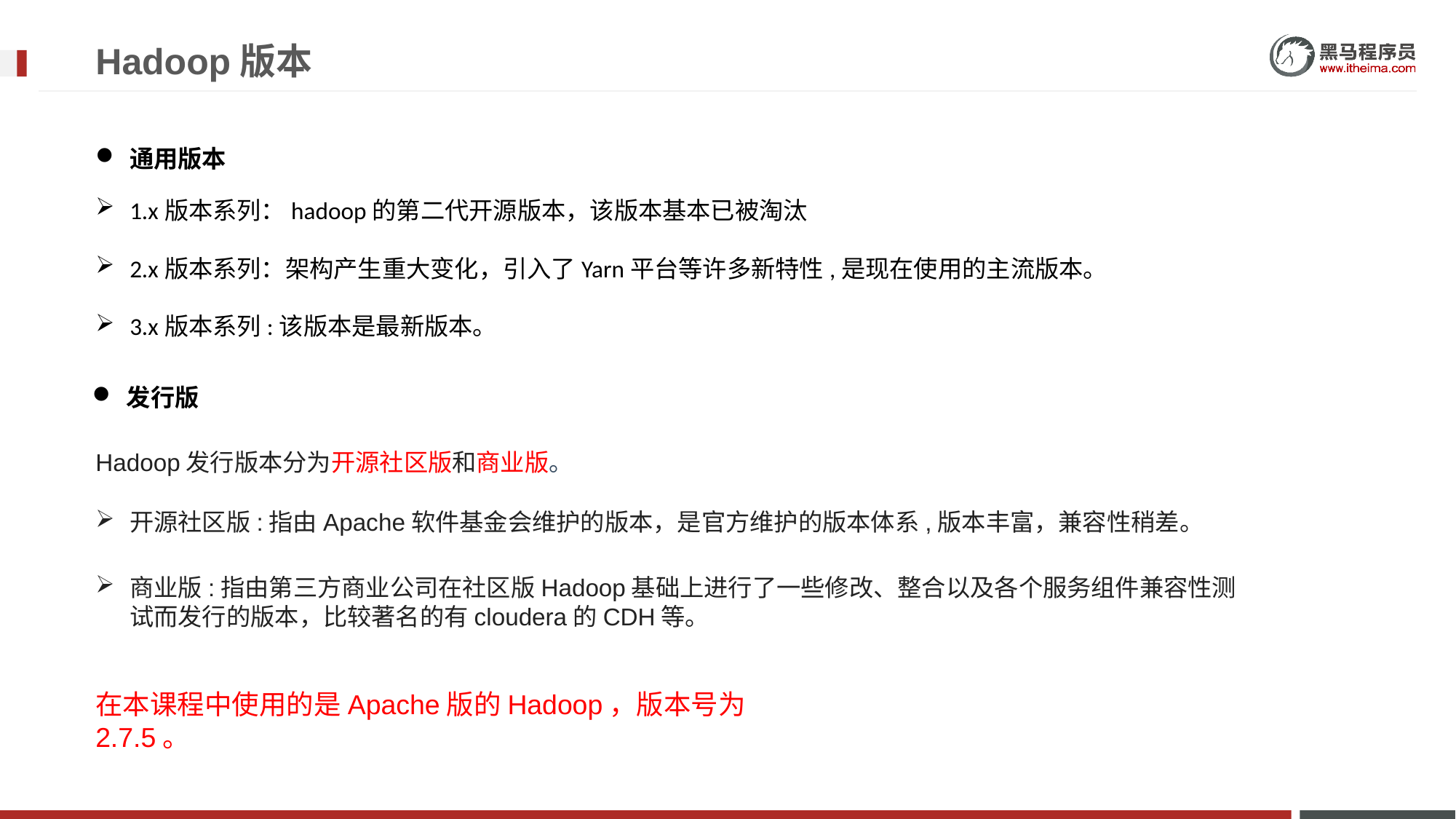

# Hadoop版本
通用版本
1.x版本系列：hadoop的第二代开源版本，该版本基本已被淘汰

2.x版本系列：架构产生重大变化，引入了Yarn平台等许多新特性,是现在使用的主流版本。

3.x版本系列:该版本是最新版本。

发行版
Hadoop发行版本分为开源社区版和商业版。
开源社区版:指由Apache软件基金会维护的版本，是官方维护的版本体系,版本丰富，兼容性稍差。
商业版:指由第三方商业公司在社区版Hadoop基础上进行了一些修改、整合以及各个服务组件兼容性测试而发行的版本，比较著名的有cloudera的CDH等。
在本课程中使用的是Apache版的Hadoop，版本号为2.7.5。